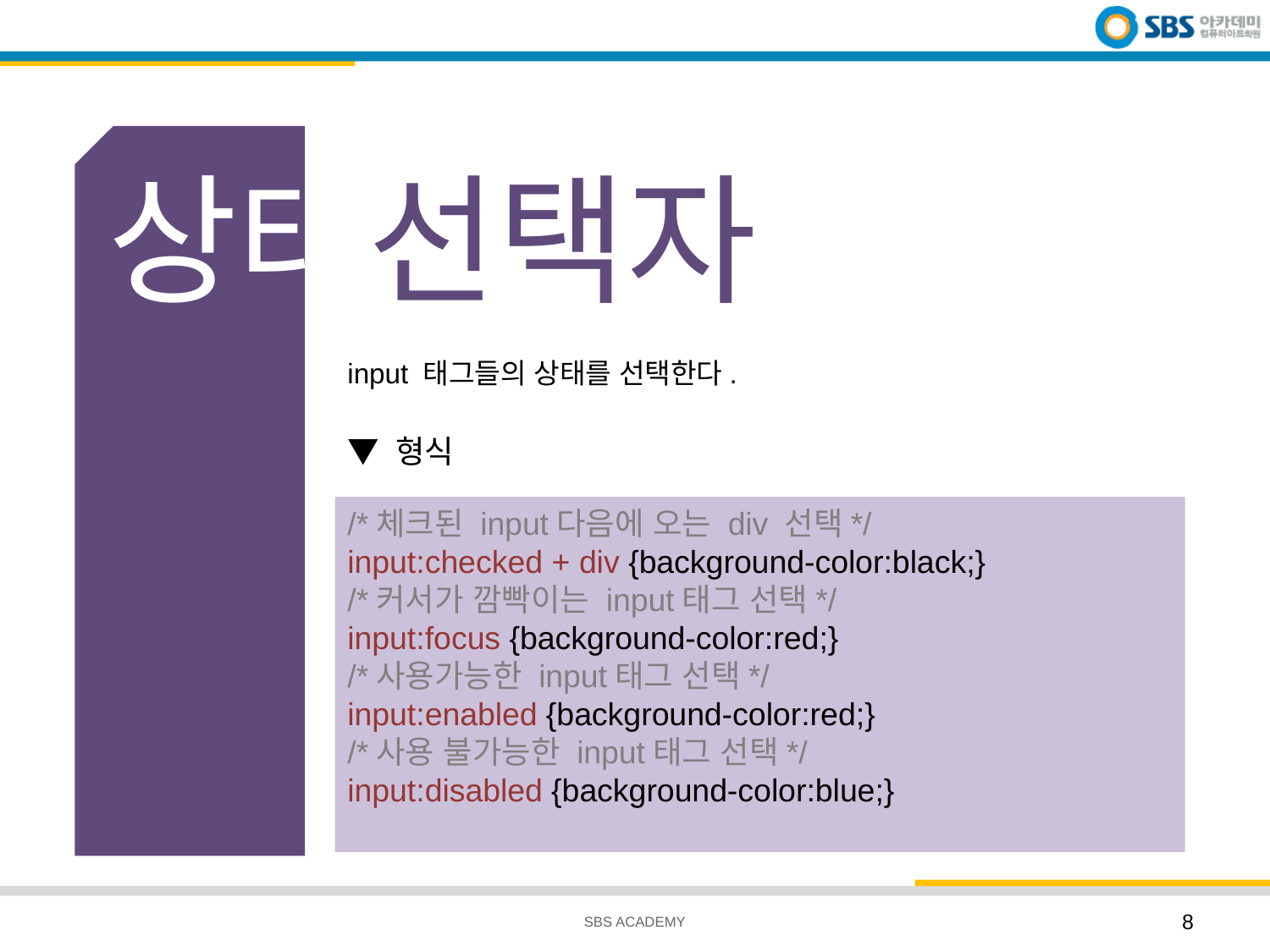

# 상태선택자
input 태그들의 상태를 선택한다.
▼ 형식
/*체크된 input다음에 오는 div 선택*/
input:checked + div {background-color:black;}
/*커서가 깜빡이는 input태그 선택*/
input:focus {background-color:red;}
/*사용가능한 input태그 선택*/
input:enabled {background-color:red;}
/*사용 불가능한 input태그 선택*/
input:disabled {background-color:blue;}

SBS ACADEMY
8